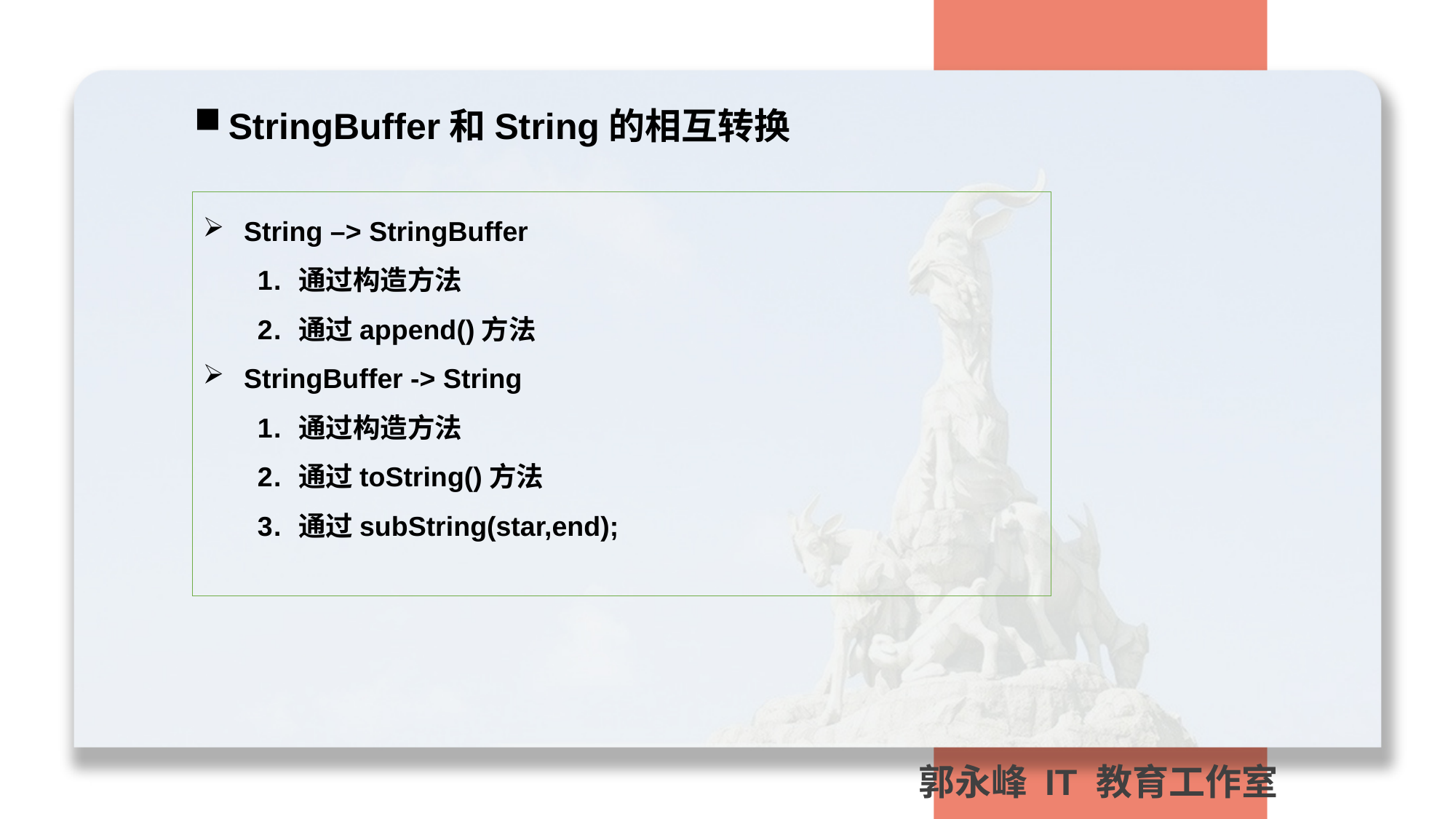

StringBuffer和String的相互转换
String –> StringBuffer
通过构造方法
通过append()方法
StringBuffer -> String
通过构造方法
通过toString()方法
通过subString(star,end);